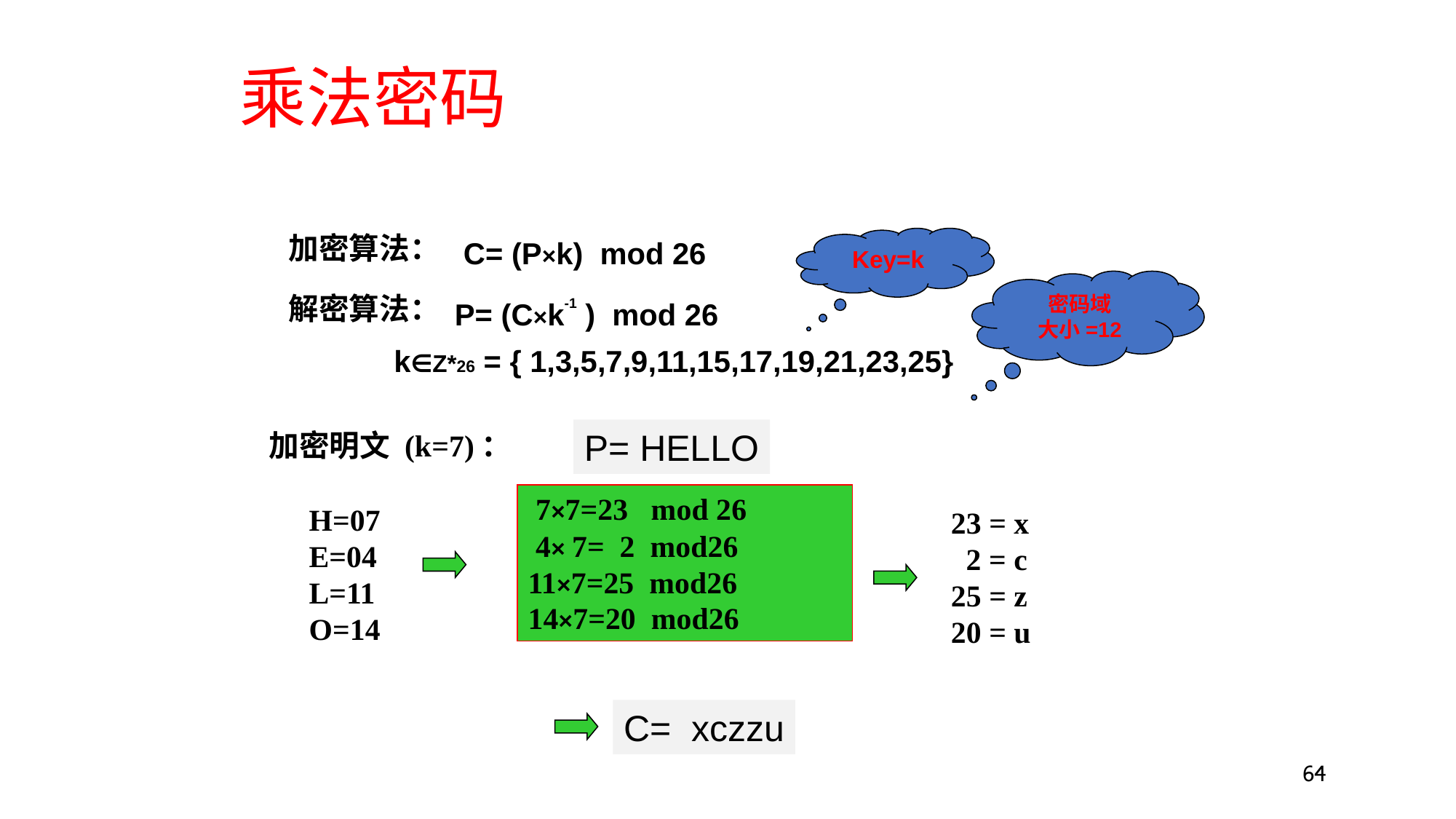

# 乘法密码
加密算法：
Key=k
C= (P×k)  mod 26

密码域
大小=12
解密算法：
P= (C×k-1 )  mod 26
   k∈Z*26 = { 1,3,5,7,9,11,15,17,19,21,23,25}
P= HELLO
加密明文 (k=7)：
 7×7=23   mod 26
 4× 7=  2  mod26
11×7=25  mod26
14×7=20  mod26
H=07
E=04
L=11
O=14
23 = x
  2 = c
25 = z
20 = u

C=  xczzu

64